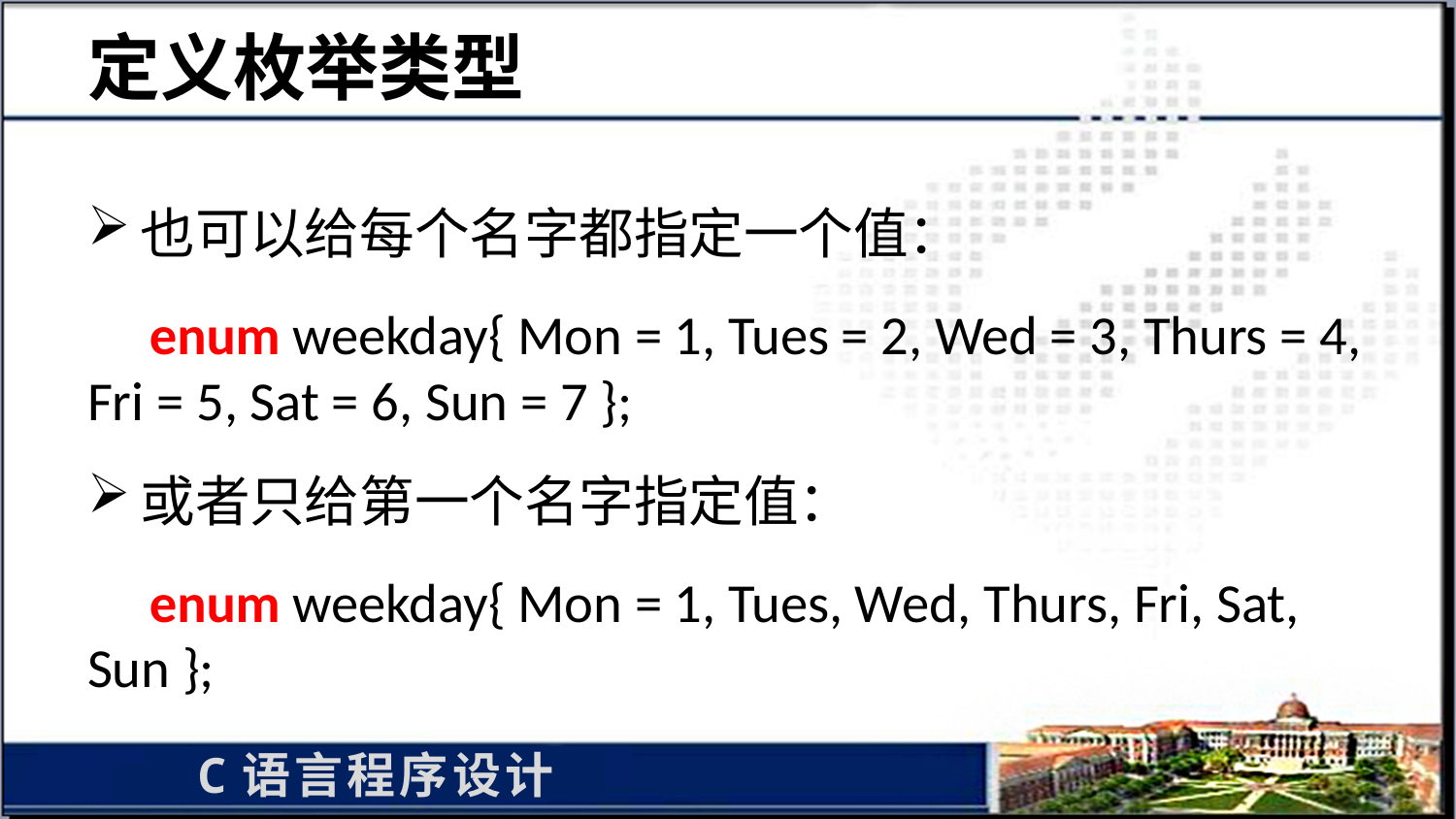

# 定义枚举类型
也可以给每个名字都指定一个值：
     enum weekday{ Mon = 1, Tues = 2, Wed = 3, Thurs = 4, Fri = 5, Sat = 6, Sun = 7 };
或者只给第一个名字指定值：
     enum weekday{ Mon = 1, Tues, Wed, Thurs, Fri, Sat, Sun };